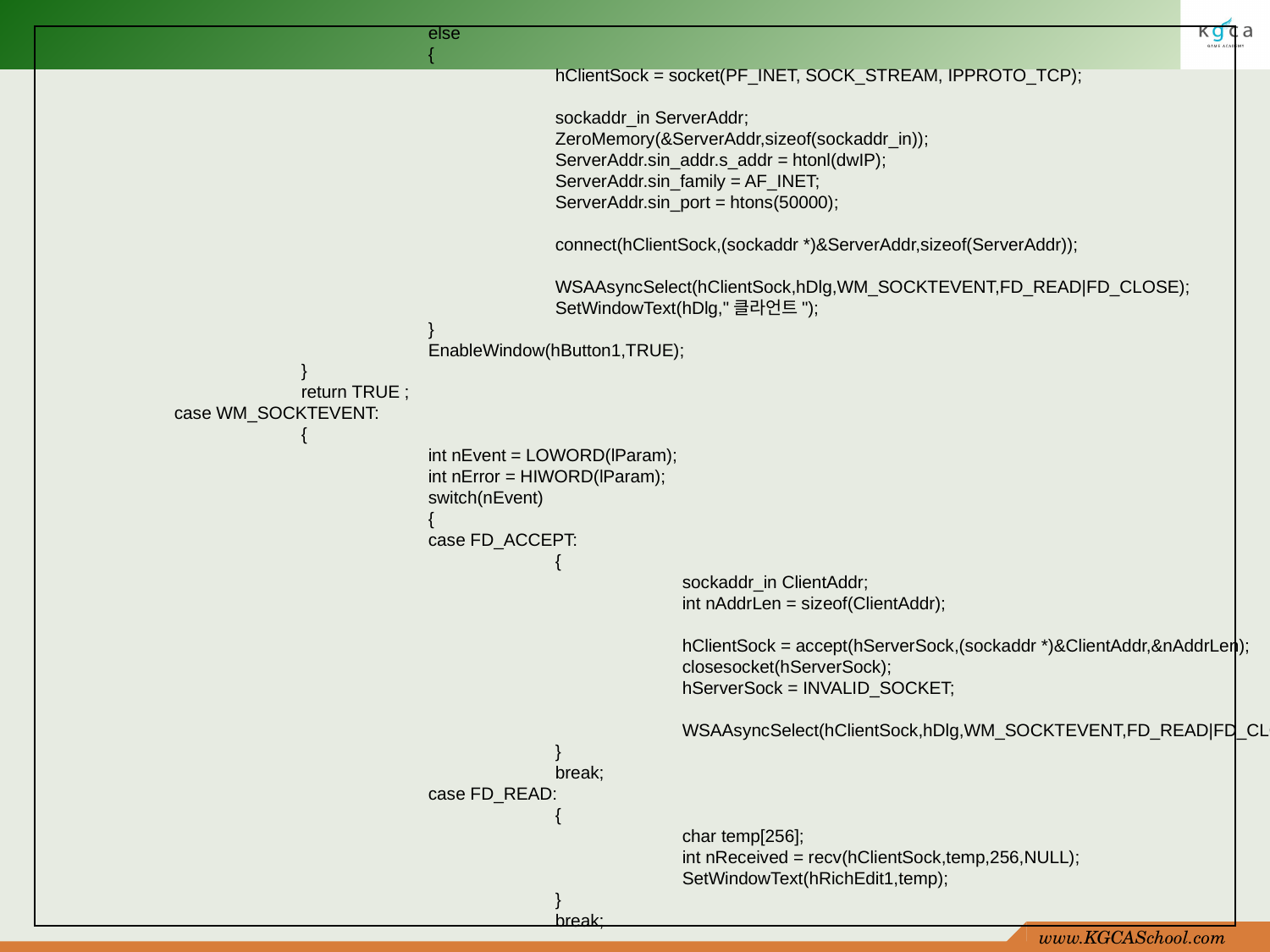

else
			{
				hClientSock = socket(PF_INET, SOCK_STREAM, IPPROTO_TCP);

				sockaddr_in ServerAddr;
				ZeroMemory(&ServerAddr,sizeof(sockaddr_in));
				ServerAddr.sin_addr.s_addr = htonl(dwIP);
				ServerAddr.sin_family = AF_INET;
				ServerAddr.sin_port = htons(50000);

				connect(hClientSock,(sockaddr *)&ServerAddr,sizeof(ServerAddr));

				WSAAsyncSelect(hClientSock,hDlg,WM_SOCKTEVENT,FD_READ|FD_CLOSE);
				SetWindowText(hDlg,"클라언트");
			}
			EnableWindow(hButton1,TRUE);
		}
		return TRUE ;
	case WM_SOCKTEVENT:
		{
			int nEvent = LOWORD(lParam);
			int nError = HIWORD(lParam);
			switch(nEvent)
			{
			case FD_ACCEPT:
				{
					sockaddr_in ClientAddr;
					int nAddrLen = sizeof(ClientAddr);

					hClientSock = accept(hServerSock,(sockaddr *)&ClientAddr,&nAddrLen);
					closesocket(hServerSock);
					hServerSock = INVALID_SOCKET;

					WSAAsyncSelect(hClientSock,hDlg,WM_SOCKTEVENT,FD_READ|FD_CLOSE);
				}
				break;
			case FD_READ:
				{
					char temp[256];
					int nReceived = recv(hClientSock,temp,256,NULL);
					SetWindowText(hRichEdit1,temp);
				}
				break;